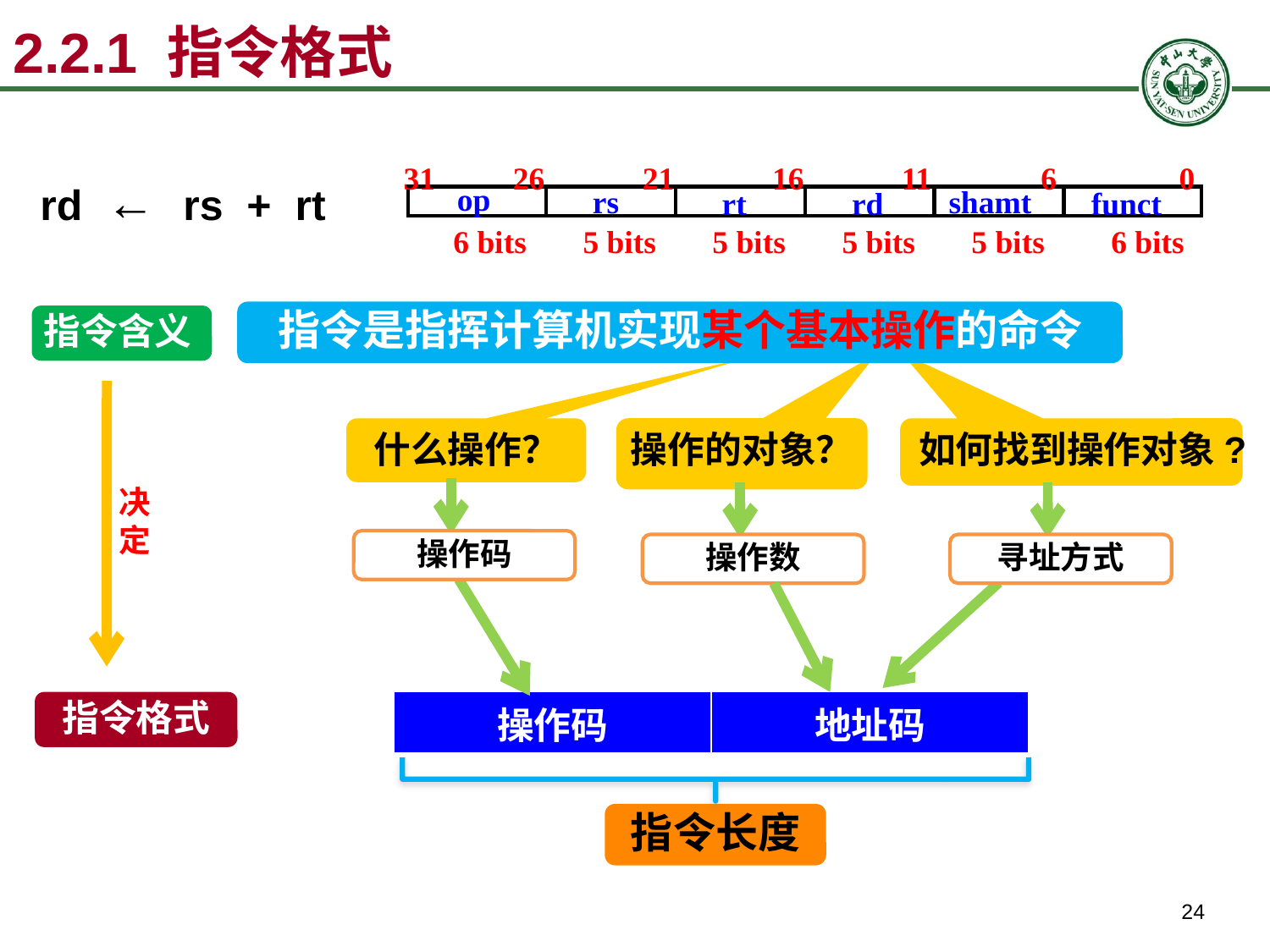

2.2.1 指令格式

31
26
21
16
11
6
0
op

rs

shamt

rt

rd

funct

6 bits
5 bits
5 bits
5 bits
5 bits
6 bits
rd  ←  rs  +  rt
指令是指挥计算机实现某个基本操作的命令
指令含义
什么操作？
操作的对象？
如何找到操作对象?

决定
操作码
操作数
寻址方式

| 操作码 | 地址码 |
| --- | --- |
指令格式
指令长度